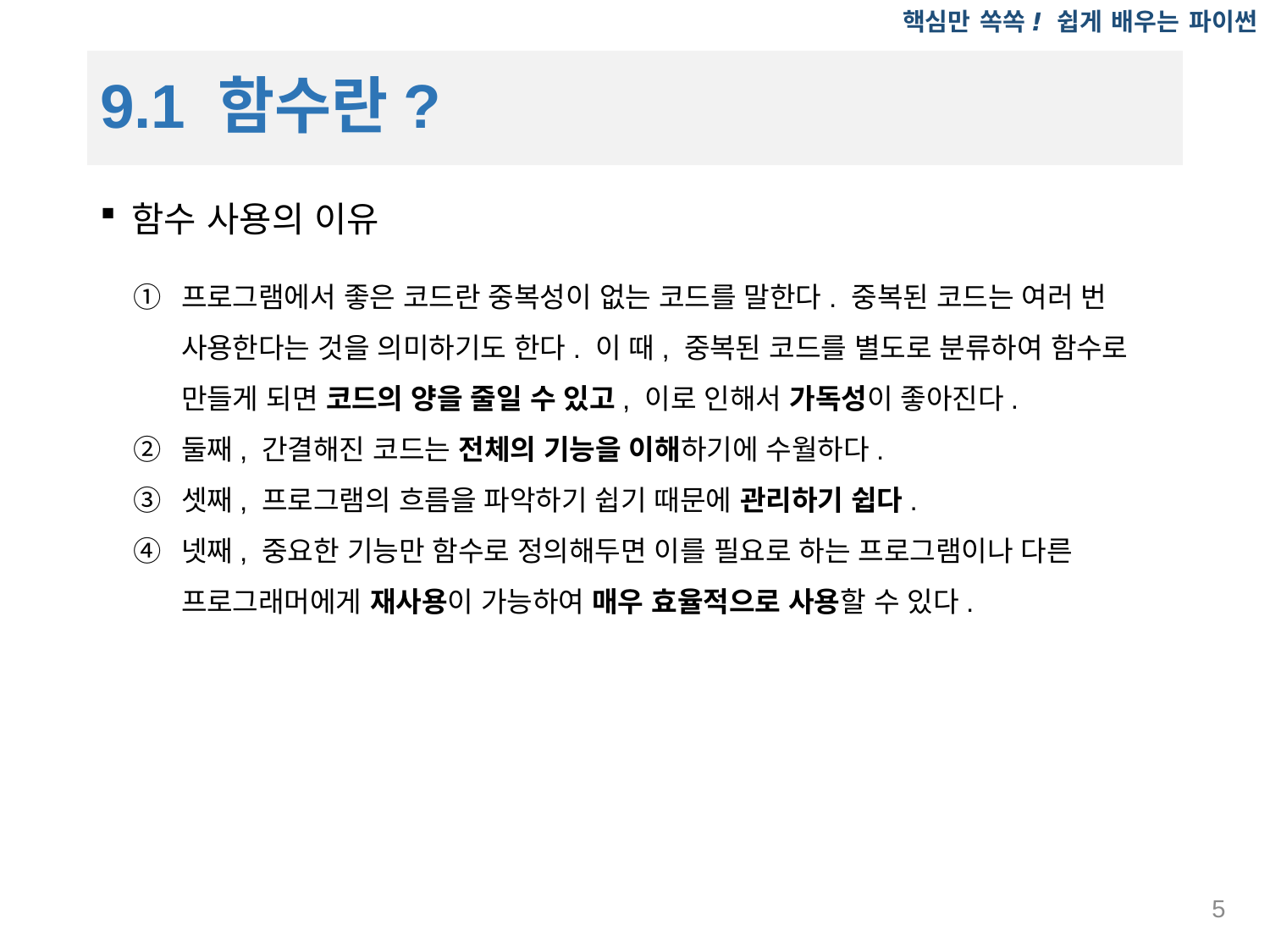

# 9.1 함수란?
함수 사용의 이유
프로그램에서 좋은 코드란 중복성이 없는 코드를 말한다. 중복된 코드는 여러 번 사용한다는 것을 의미하기도 한다. 이 때, 중복된 코드를 별도로 분류하여 함수로 만들게 되면 코드의 양을 줄일 수 있고, 이로 인해서 가독성이 좋아진다.
둘째, 간결해진 코드는 전체의 기능을 이해하기에 수월하다.
셋째, 프로그램의 흐름을 파악하기 쉽기 때문에 관리하기 쉽다.
넷째, 중요한 기능만 함수로 정의해두면 이를 필요로 하는 프로그램이나 다른 프로그래머에게 재사용이 가능하여 매우 효율적으로 사용할 수 있다.
5